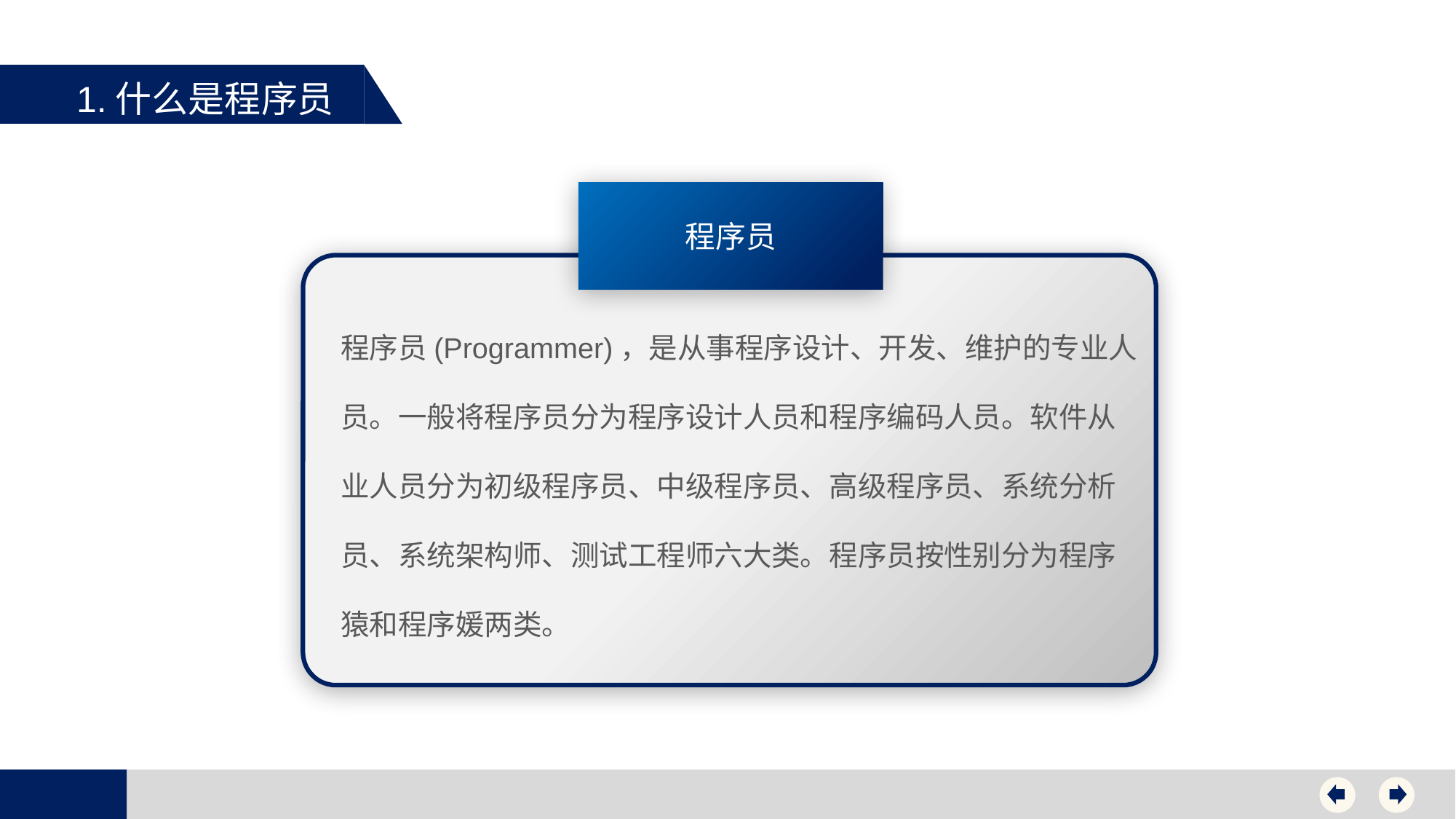

1.什么是程序员
程序员

程序员(Programmer)，是从事程序设计、开发、维护的专业人员。一般将程序员分为程序设计人员和程序编码人员。软件从业人员分为初级程序员、中级程序员、高级程序员、系统分析员、系统架构师、测试工程师六大类。程序员按性别分为程序猿和程序媛两类。